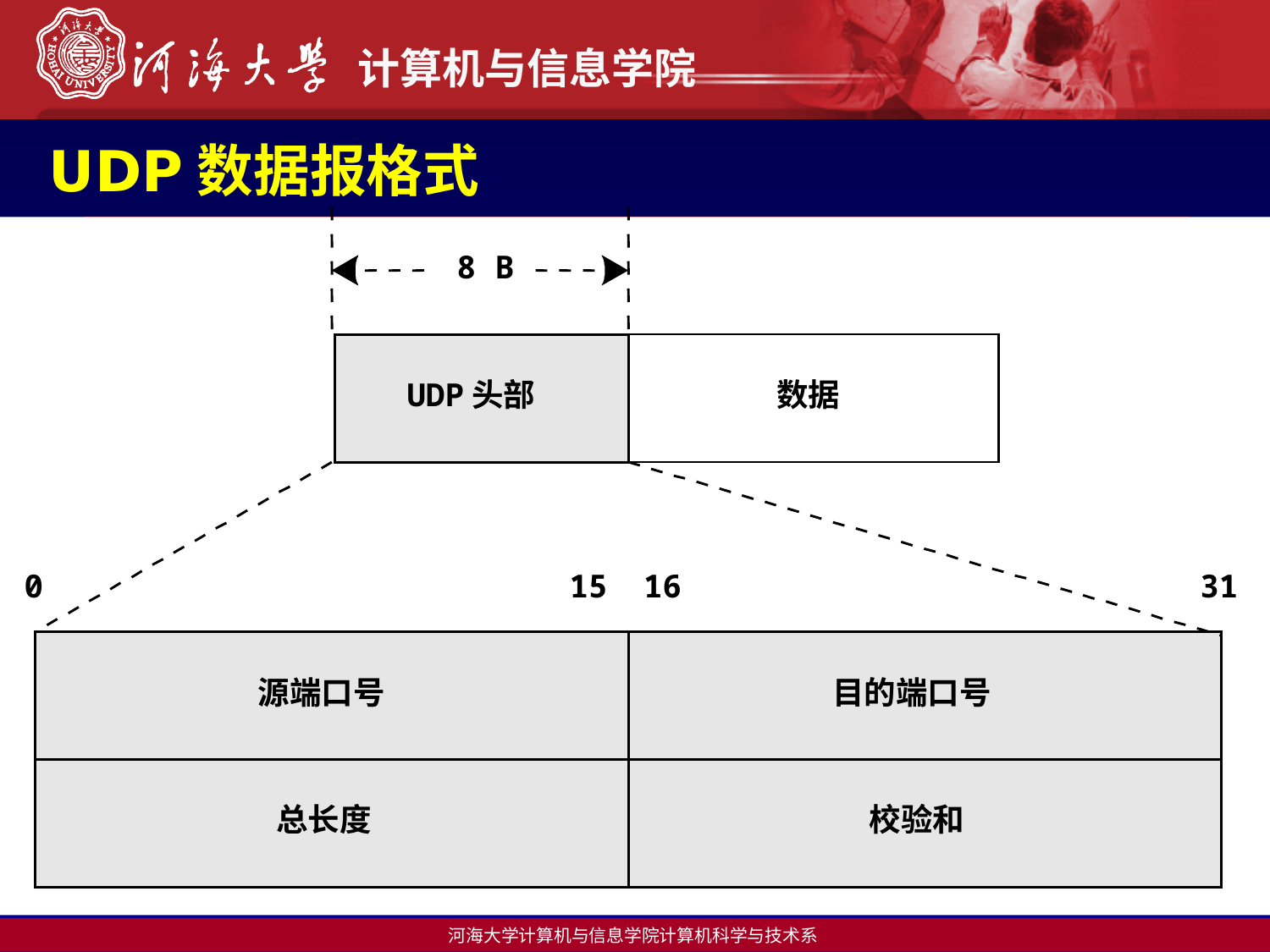

# UDP数据报格式

8 B

UDP头部
数据

0
15
16
31

源端口号
目的端口号

总长度
校验和